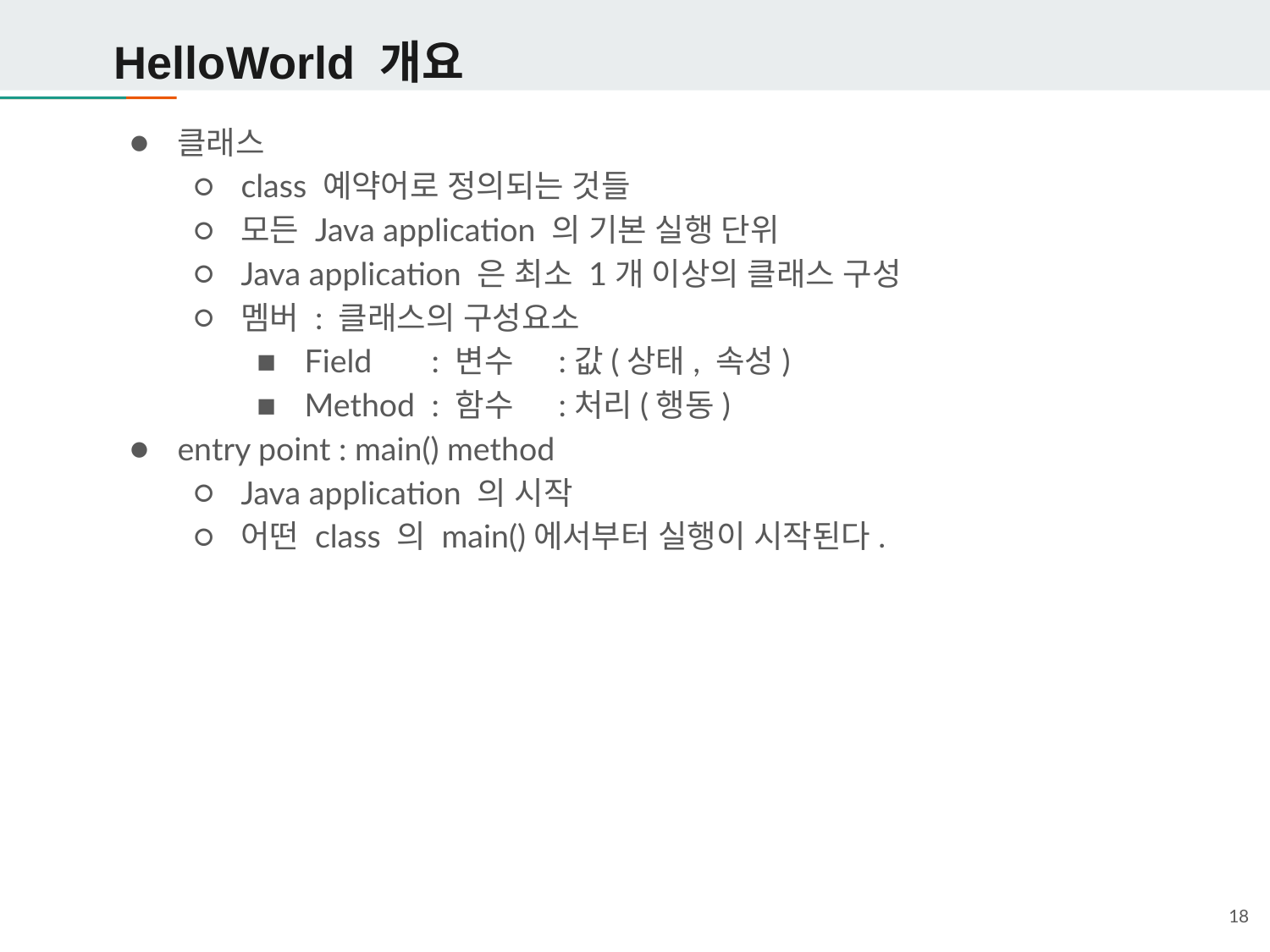

# HelloWorld 개요
클래스
class 예약어로 정의되는 것들
모든 Java application 의 기본 실행 단위
Java application 은 최소 1개 이상의 클래스 구성
멤버 : 클래스의 구성요소
Field 	: 변수	:값(상태, 속성)
Method 	: 함수	:처리(행동)
entry point : main() method
Java application 의 시작
어떤 class 의 main()에서부터 실행이 시작된다.
18